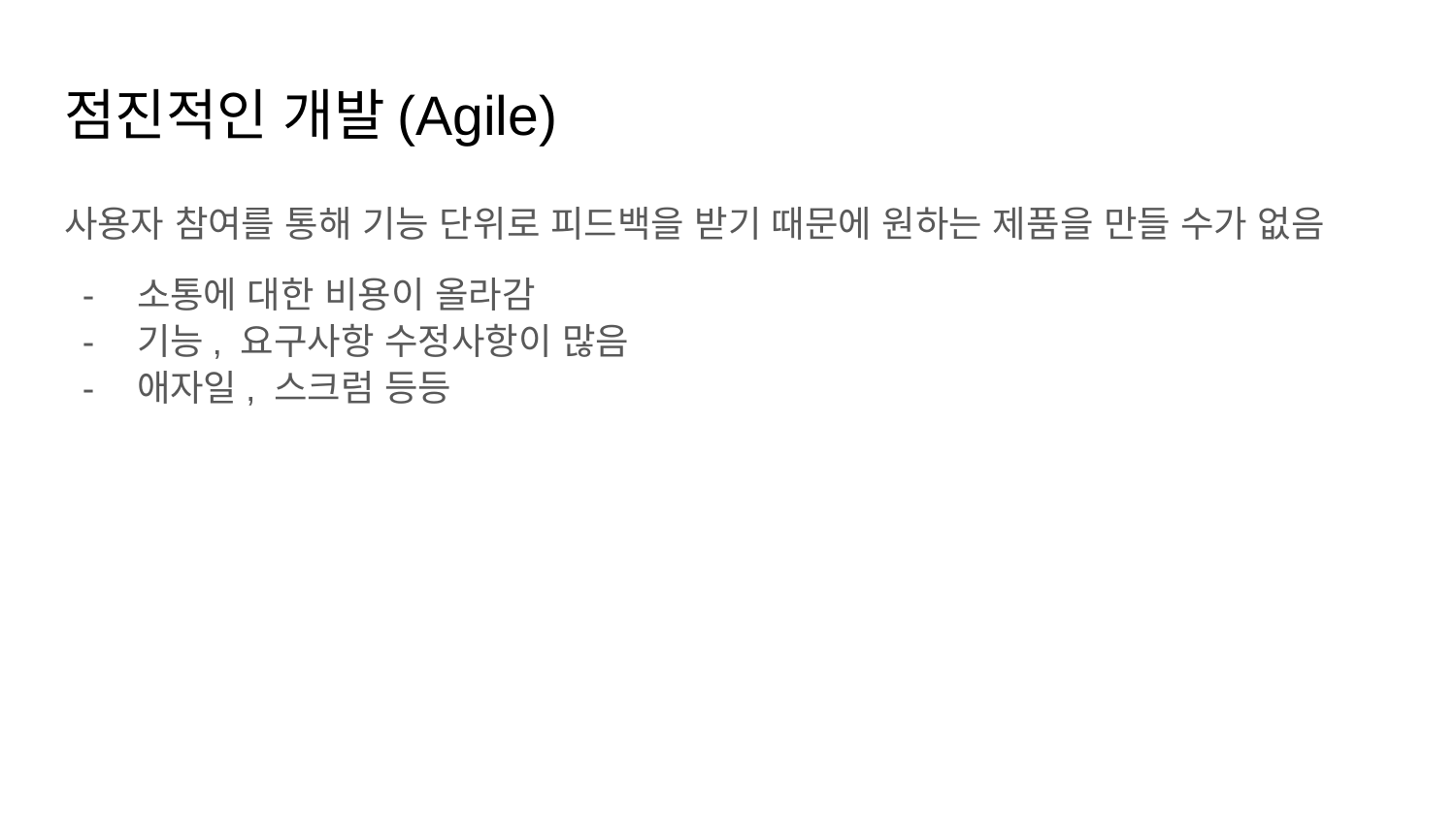

# 점진적인 개발(Agile)

사용자 참여를 통해 기능 단위로 피드백을 받기 때문에 원하는 제품을 만들 수가 없음
소통에 대한 비용이 올라감
기능, 요구사항 수정사항이 많음
애자일, 스크럼 등등